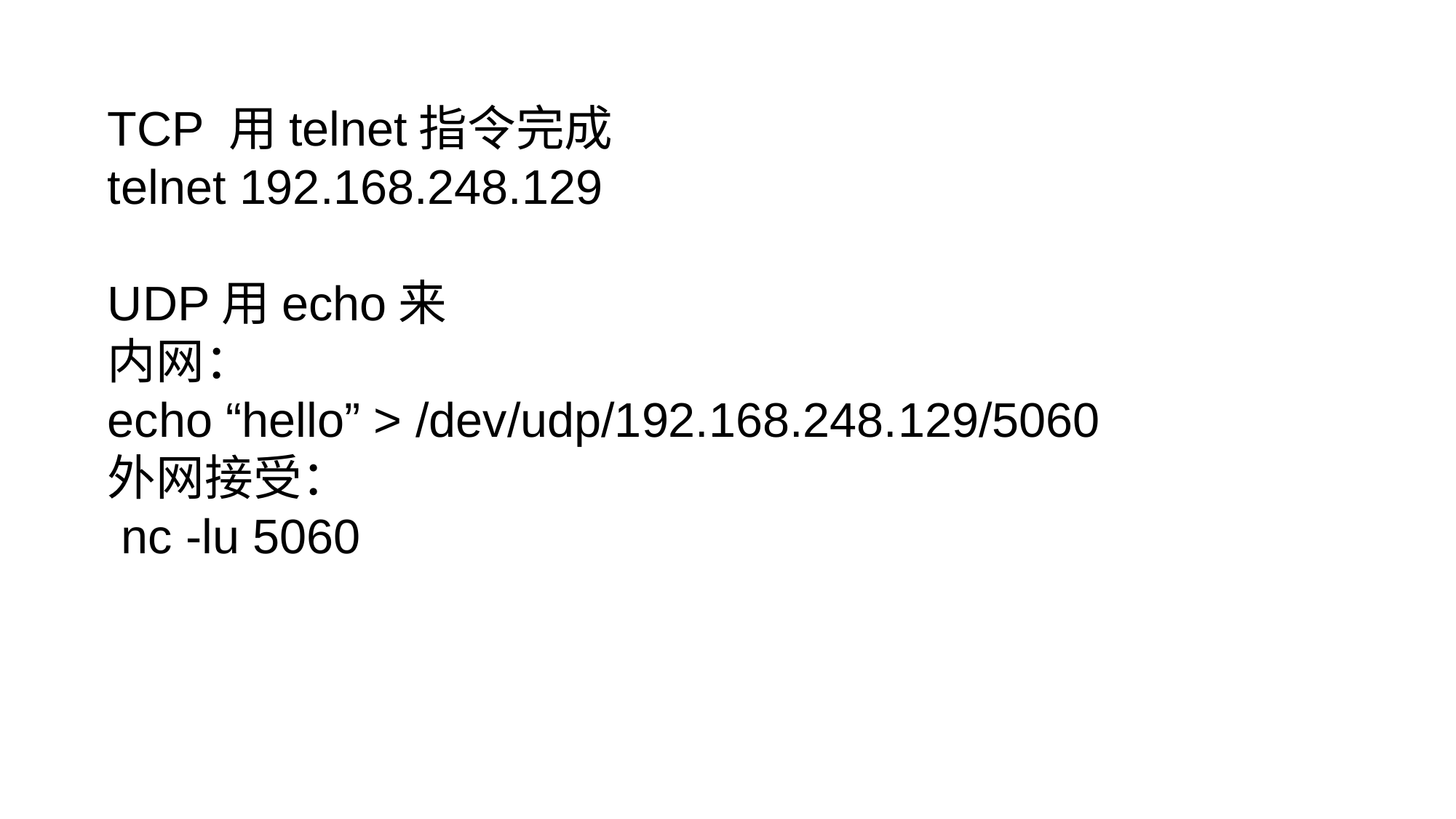

TCP 用telnet指令完成
telnet 192.168.248.129

UDP用echo来
内网：
echo “hello” > /dev/udp/192.168.248.129/5060
外网接受：
 nc -lu 5060